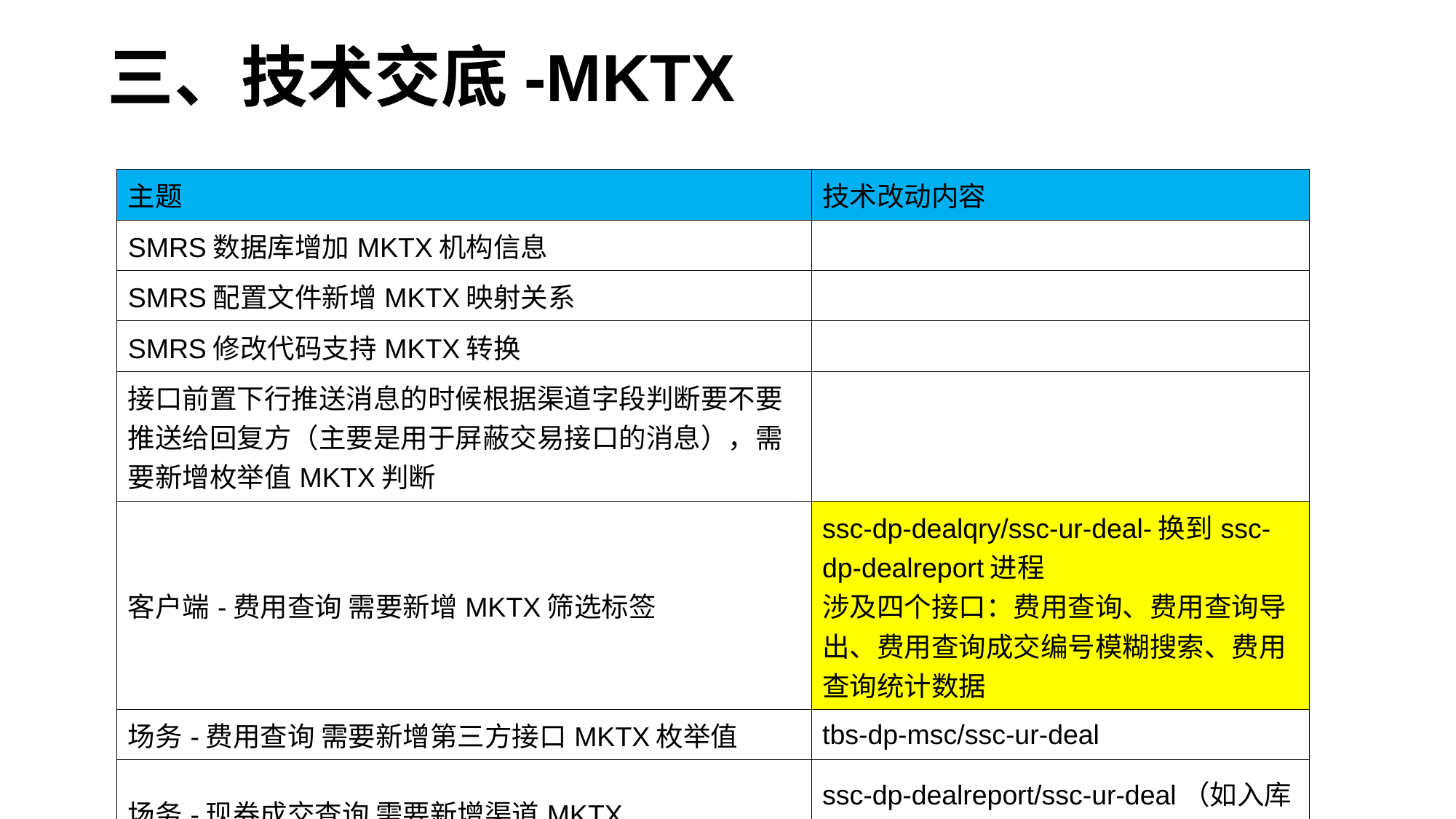

# 三、技术交底-MKTX

| 主题 | 技术改动内容 |
| --- | --- |
| SMRS数据库增加MKTX机构信息 |  |
| SMRS配置文件新增MKTX映射关系 |  |
| SMRS修改代码支持MKTX转换 |  |
| 接口前置下行推送消息的时候根据渠道字段判断要不要推送给回复方（主要是用于屏蔽交易接口的消息），需要新增枚举值MKTX判断 |  |
| 客户端-费用查询 需要新增MKTX筛选标签 | ssc-dp-dealqry/ssc-ur-deal-换到ssc-dp-dealreport进程 涉及四个接口：费用查询、费用查询导出、费用查询成交编号模糊搜索、费用查询统计数据 |
| 场务-费用查询 需要新增第三方接口MKTX枚举值 | tbs-dp-msc/ssc-ur-deal |
| 场务-现券成交查询 需要新增渠道MKTX | ssc-dp-dealreport/ssc-ur-deal（如入库不支持枚举值映射需要调整入库逻辑） |